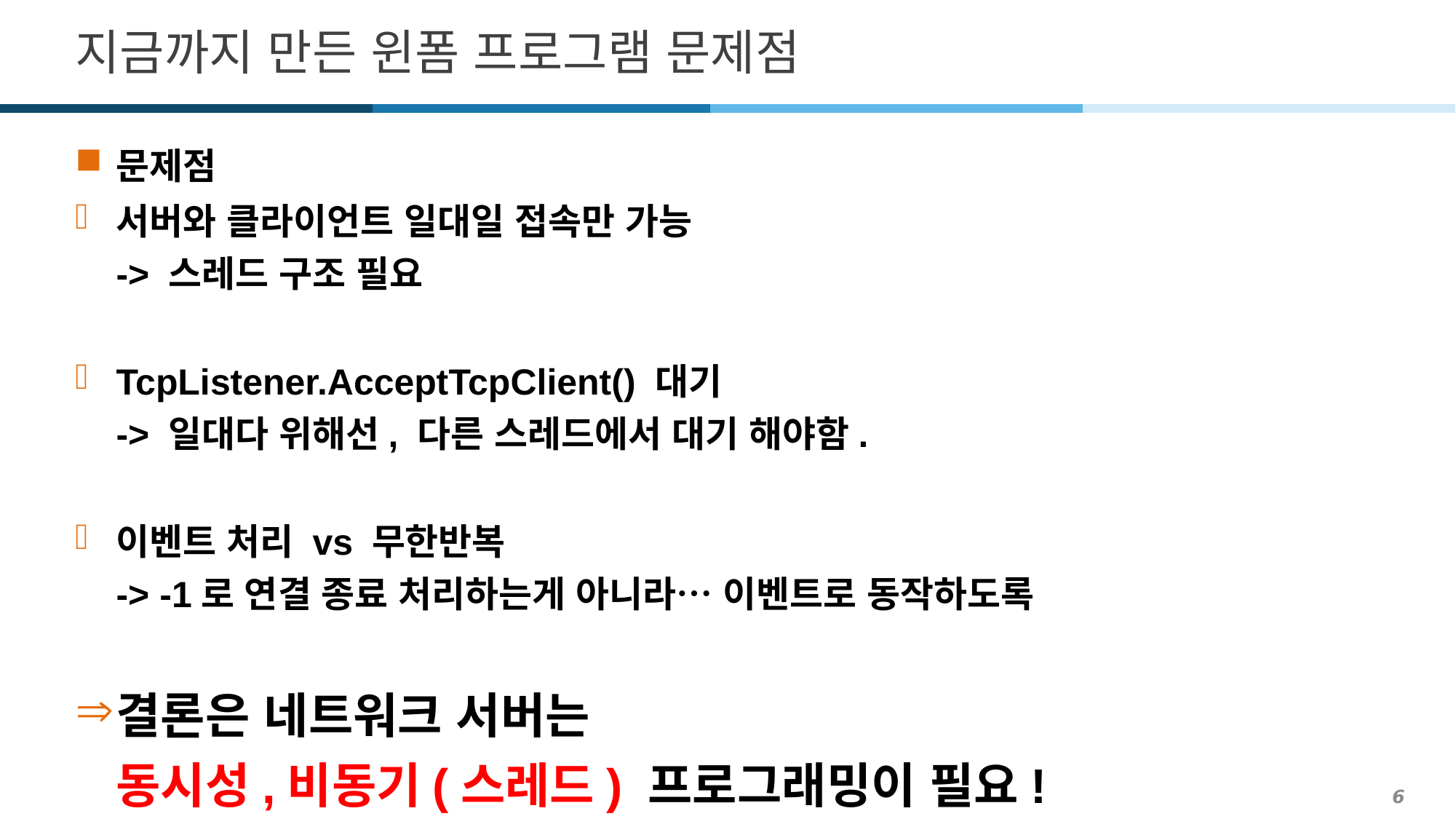

# 지금까지 만든 윈폼 프로그램 문제점
문제점
서버와 클라이언트 일대일 접속만 가능
-> 스레드 구조 필요
TcpListener.AcceptTcpClient() 대기
-> 일대다 위해선, 다른 스레드에서 대기 해야함.
이벤트 처리 vs 무한반복
-> -1로 연결 종료 처리하는게 아니라… 이벤트로 동작하도록

결론은 네트워크 서버는
동시성,비동기(스레드) 프로그래밍이 필요!